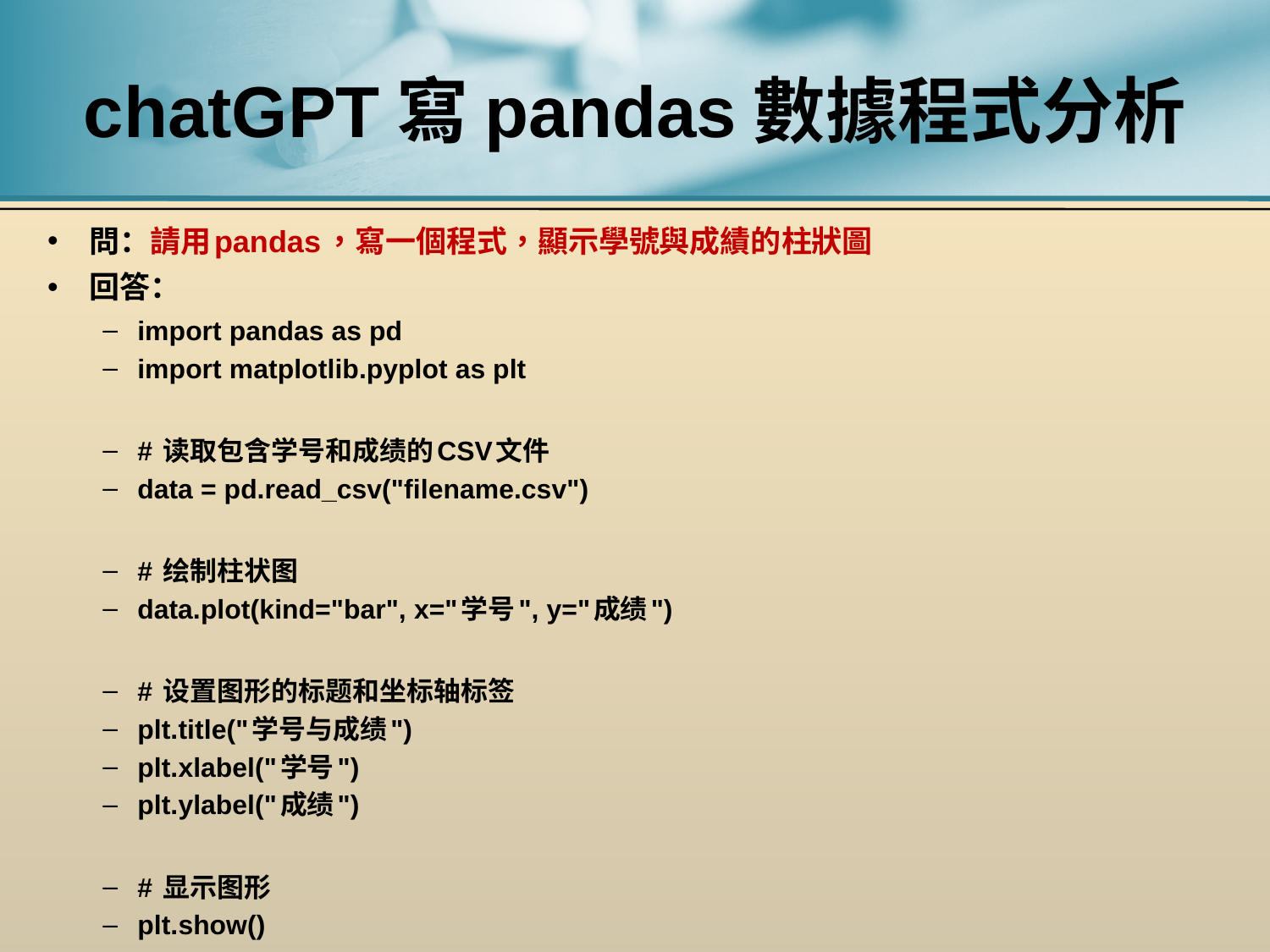

# chatGPT寫pandas數據程式分析
問：請用pandas，寫一個程式，顯示學號與成績的柱狀圖
回答：
import pandas as pd
import matplotlib.pyplot as plt

# 读取包含学号和成绩的CSV文件
data = pd.read_csv("filename.csv")

# 绘制柱状图
data.plot(kind="bar", x="学号", y="成绩")

# 设置图形的标题和坐标轴标签
plt.title("学号与成绩")
plt.xlabel("学号")
plt.ylabel("成绩")

# 显示图形
plt.show()